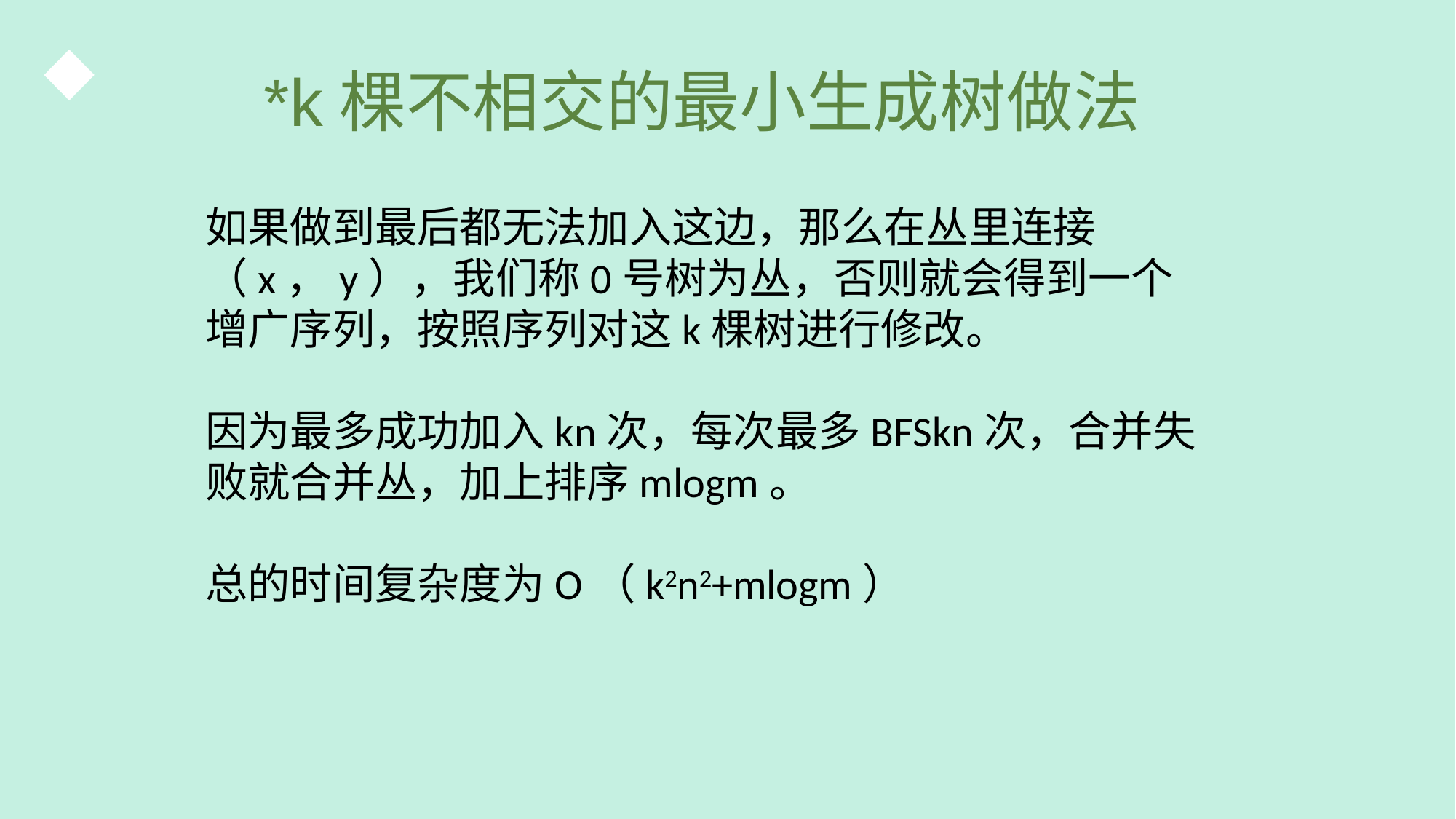

*k棵不相交的最小生成树做法
如果做到最后都无法加入这边，那么在丛里连接（x，y），我们称0号树为丛，否则就会得到一个增广序列，按照序列对这k棵树进行修改。

因为最多成功加入kn次，每次最多BFSkn次，合并失败就合并丛，加上排序mlogm。

总的时间复杂度为O（k2n2+mlogm）